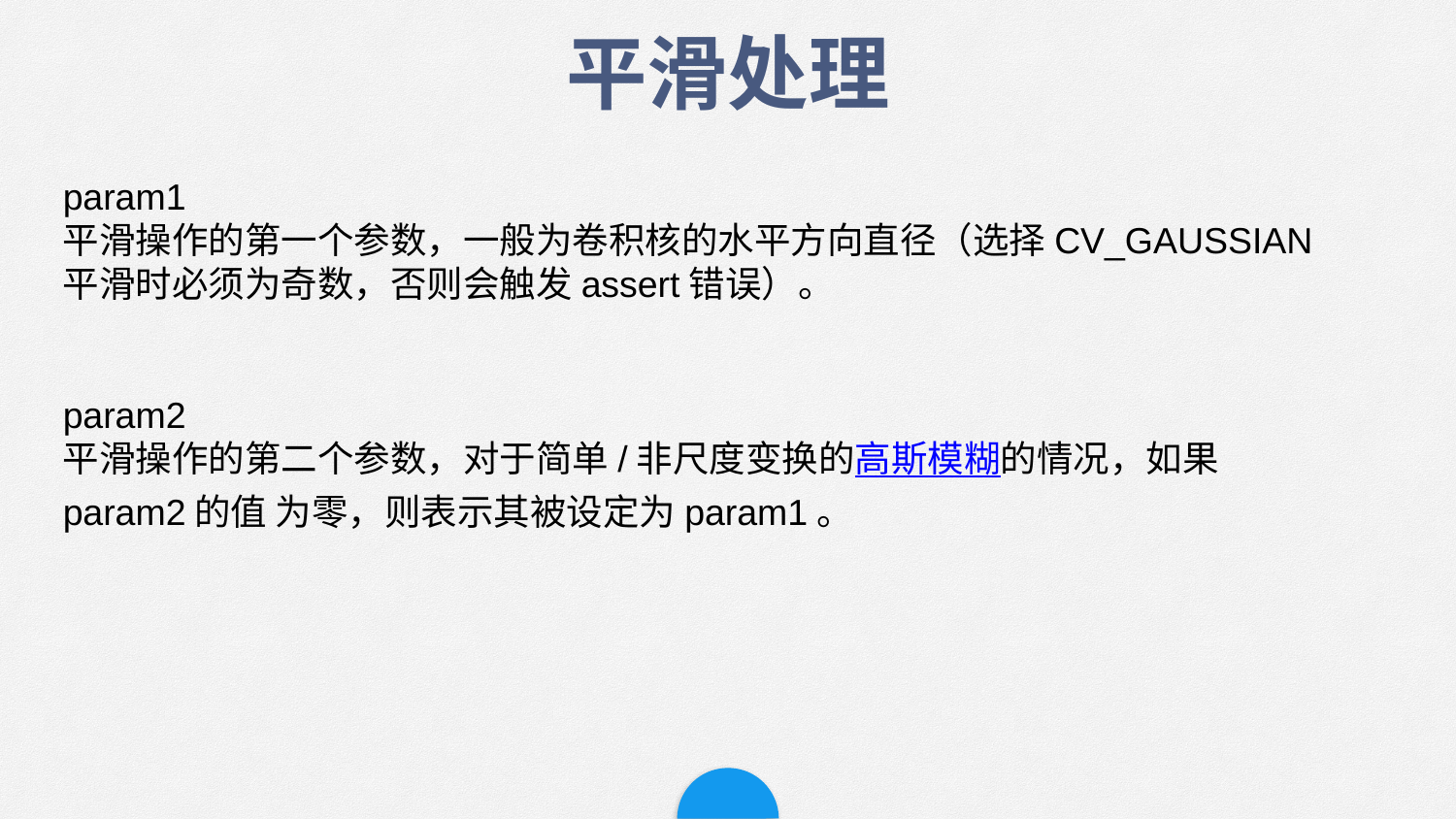

平滑处理
param1
平滑操作的第一个参数，一般为卷积核的水平方向直径（选择CV_GAUSSIAN平滑时必须为奇数，否则会触发assert错误）。

param2
平滑操作的第二个参数，对于简单/非尺度变换的高斯模糊的情况，如果param2的值 为零，则表示其被设定为param1。

35